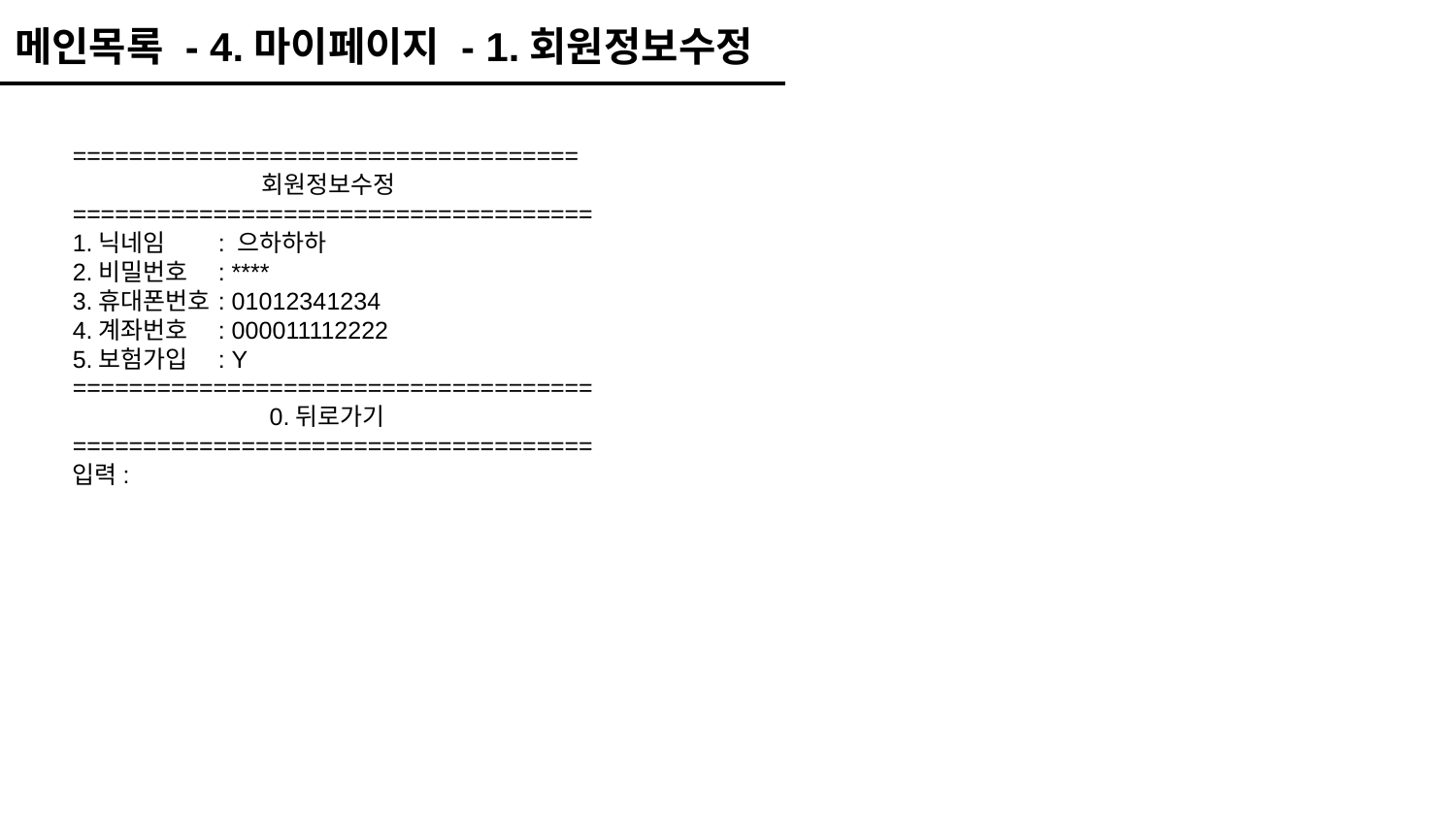

메인목록 - 4.마이페이지 - 1.회원정보수정
====================================
                           회원정보수정
=====================================
1.닉네임	: 으하하하
2.비밀번호	: ****
3.휴대폰번호	: 01012341234
4.계좌번호	: 000011112222
5.보험가입	: Y
=====================================
                             0.뒤로가기
=====================================
입력: